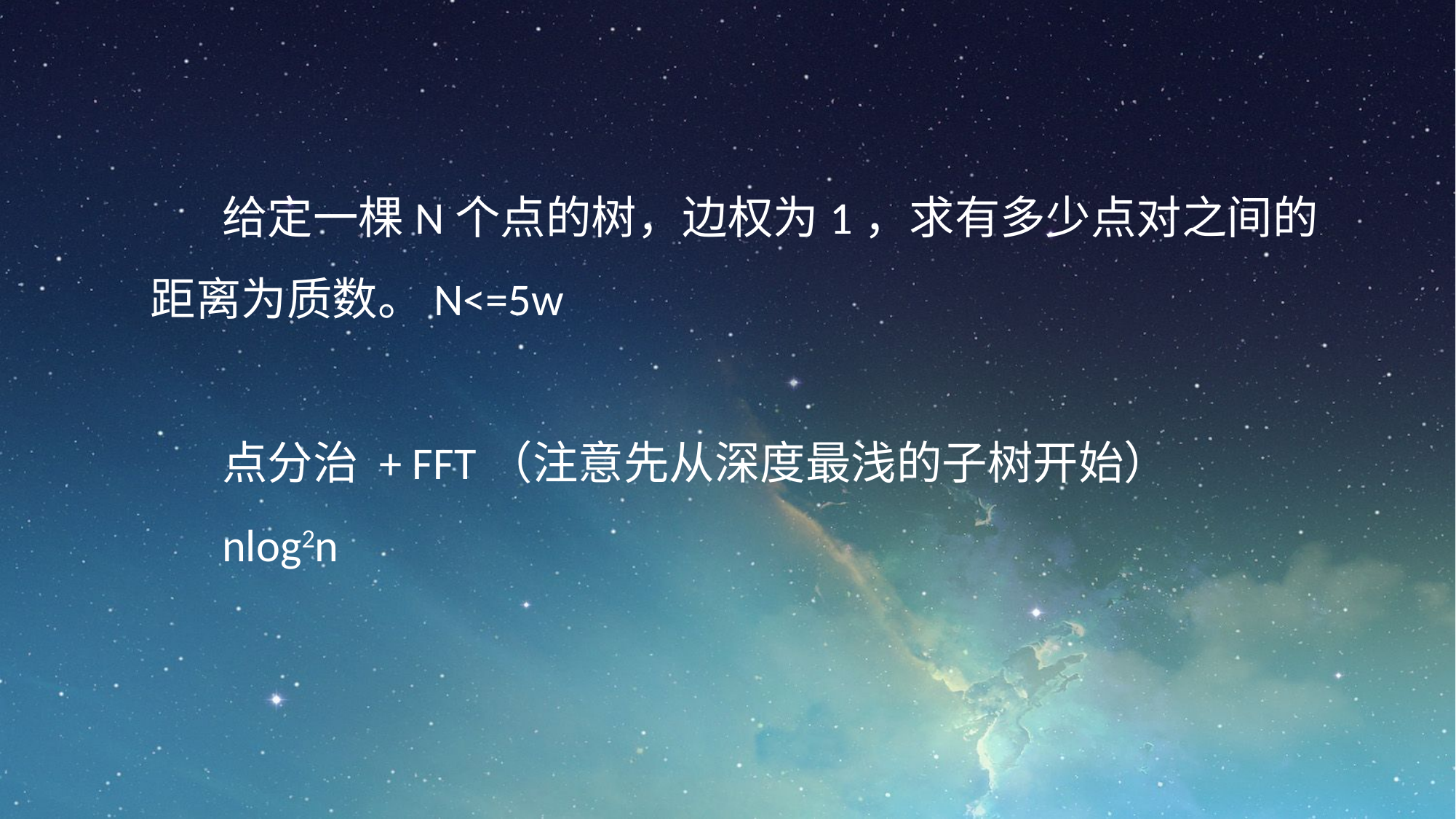

给定一棵N个点的树，边权为1，求有多少点对之间的距离为质数。N<=5w

点分治 + FFT（注意先从深度最浅的子树开始）
nlog2n